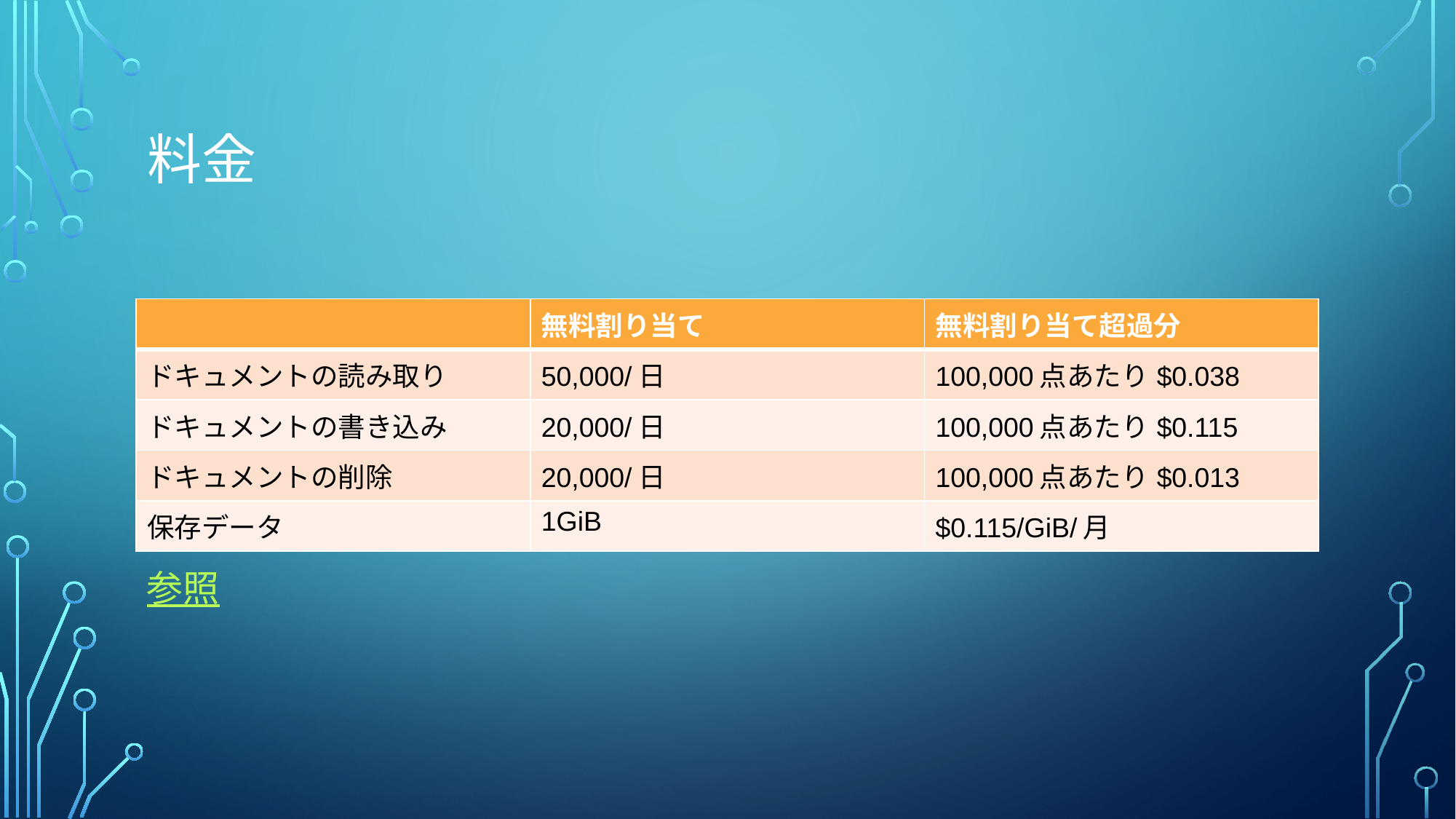

# 料金
|  | 無料割り当て | 無料割り当て超過分 |
| --- | --- | --- |
| ドキュメントの読み取り | 50,000/日 | 100,000点あたり$0.038 |
| ドキュメントの書き込み | 20,000/日 | 100,000点あたり$0.115 |
| ドキュメントの削除 | 20,000/日 | 100,000点あたり$0.013 |
| 保存データ | 1GiB | $0.115/GiB/月 |
参照